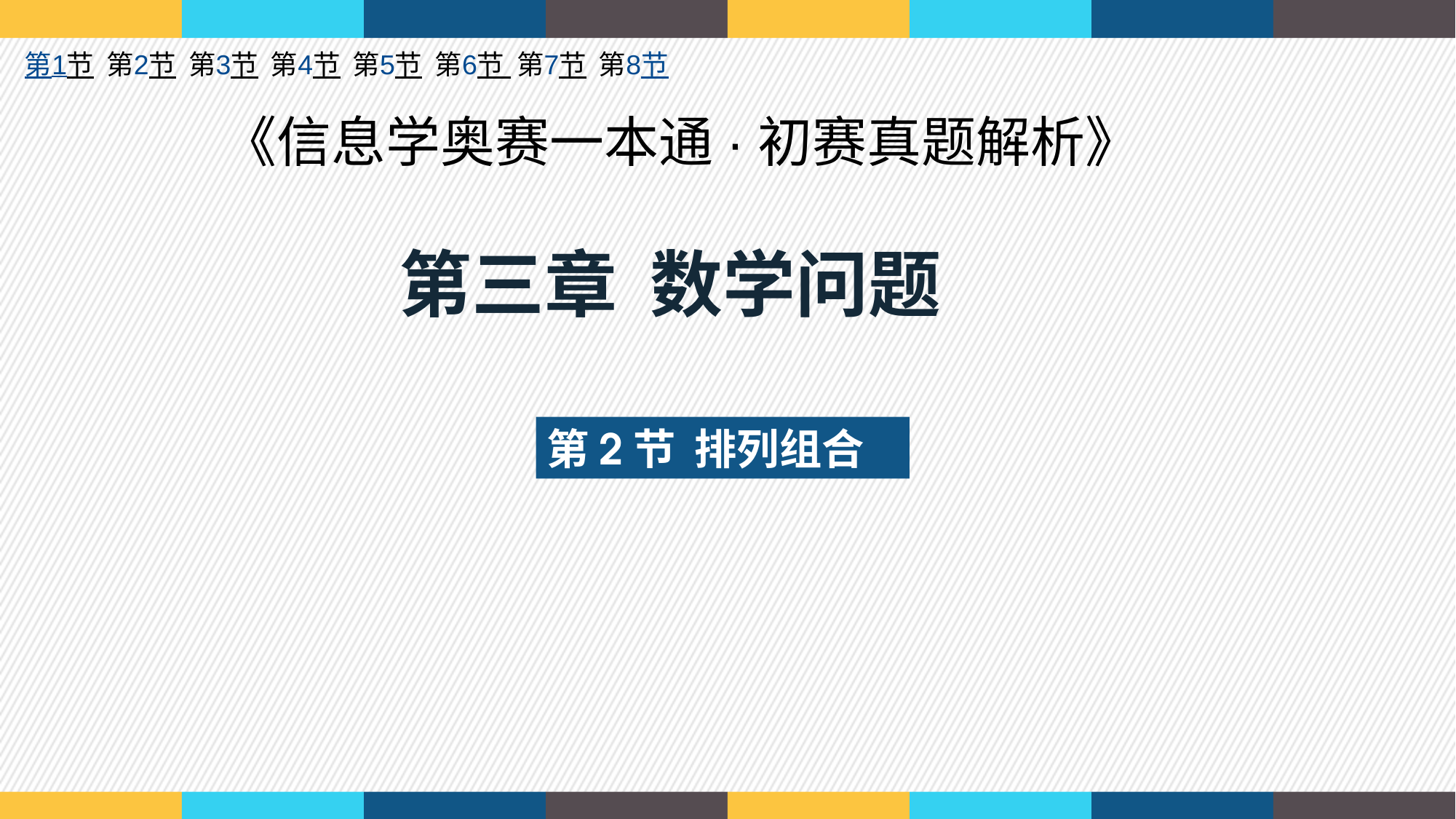

第1节  第2节  第3节  第4节  第5节  第6节  第7节  第8节
《信息学奥赛一本通·初赛真题解析》
第三章  数学问题
第2节  排列组合